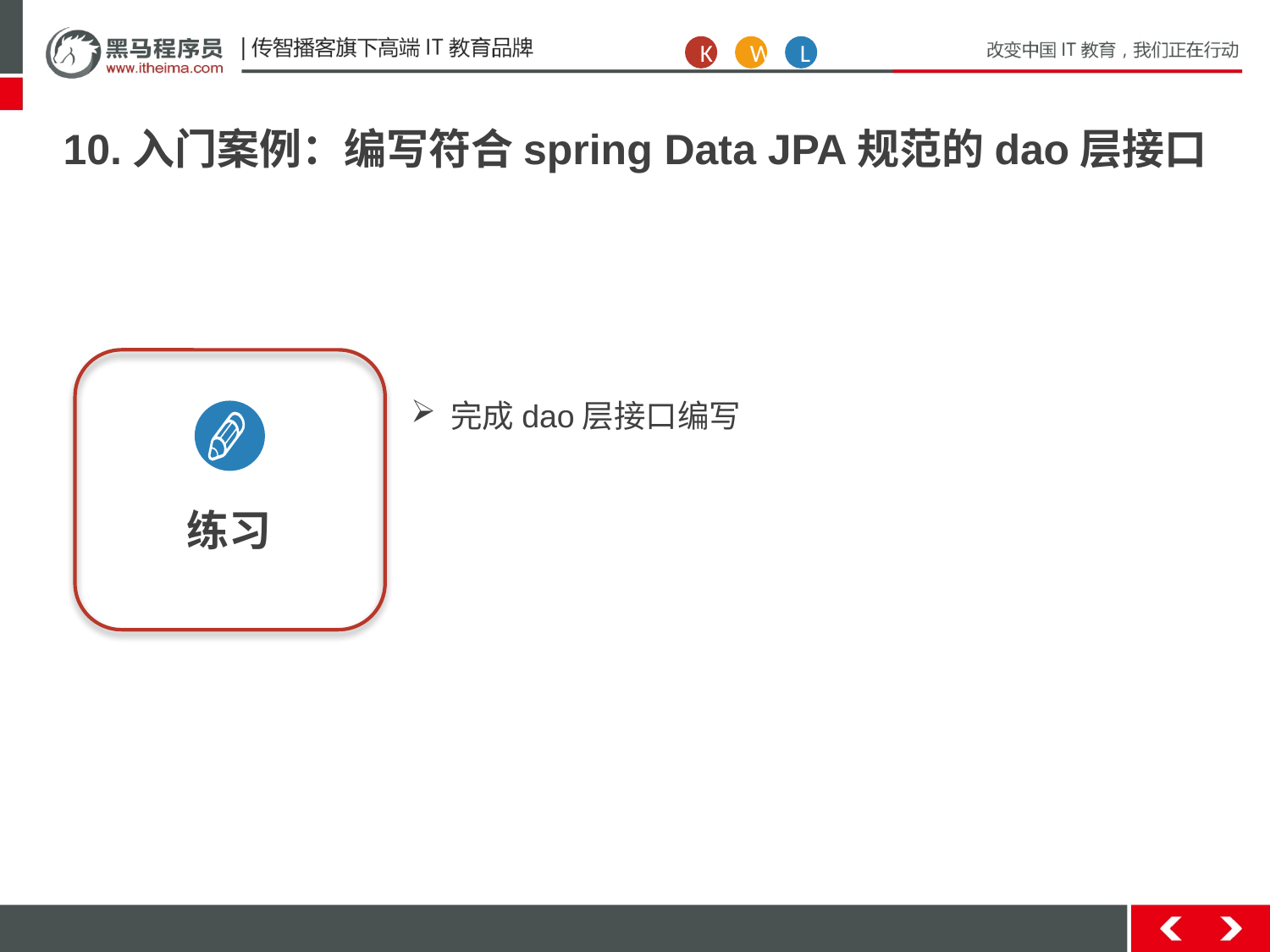

K
W
L
10.入门案例：编写符合spring Data JPA规范的dao层接口

完成dao层接口编写

练习